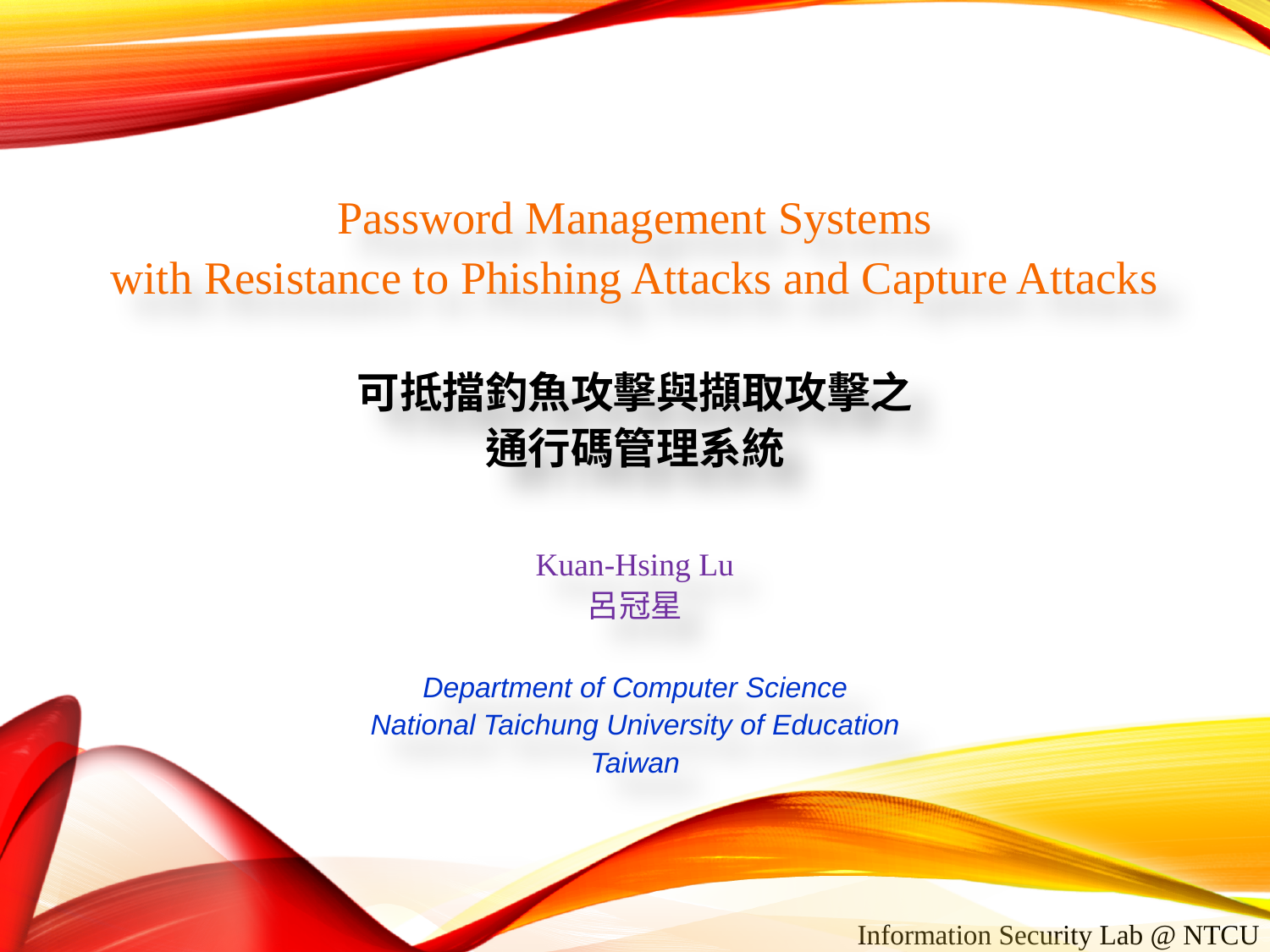

# Password Management Systems with Resistance to Phishing Attacks and Capture Attacks 可抵擋釣魚攻擊與擷取攻擊之 通行碼管理系統 Kuan-Hsing Lu 呂冠星 Department of Computer Science National Taichung University of Education Taiwan